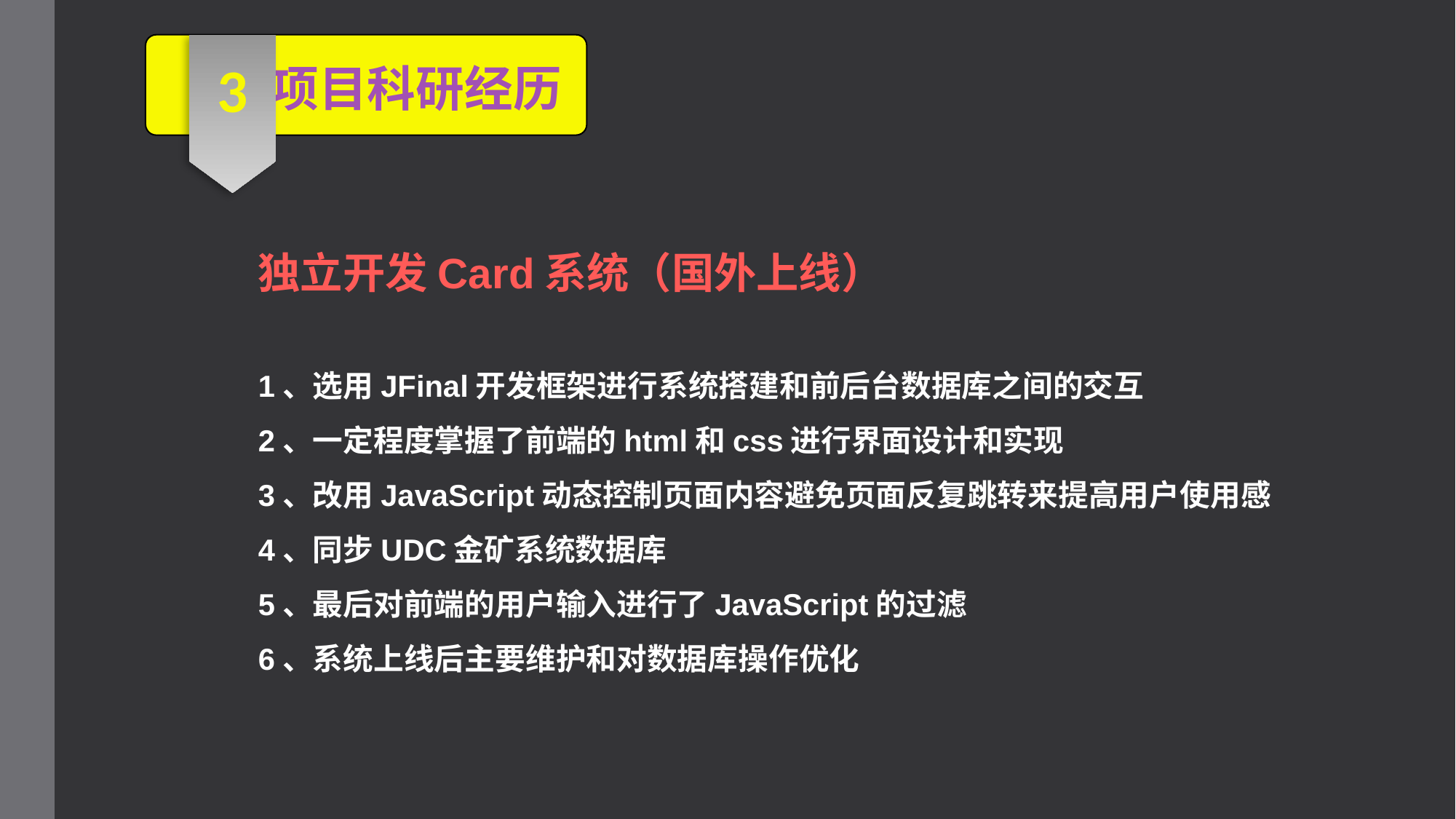

项目科研经历
3

独立开发Card系统（国外上线）

1、选用JFinal开发框架进行系统搭建和前后台数据库之间的交互
2、一定程度掌握了前端的html和css进行界面设计和实现
3、改用JavaScript动态控制页面内容避免页面反复跳转来提高用户使用感
4、同步UDC金矿系统数据库
5、最后对前端的用户输入进行了JavaScript的过滤
6、系统上线后主要维护和对数据库操作优化